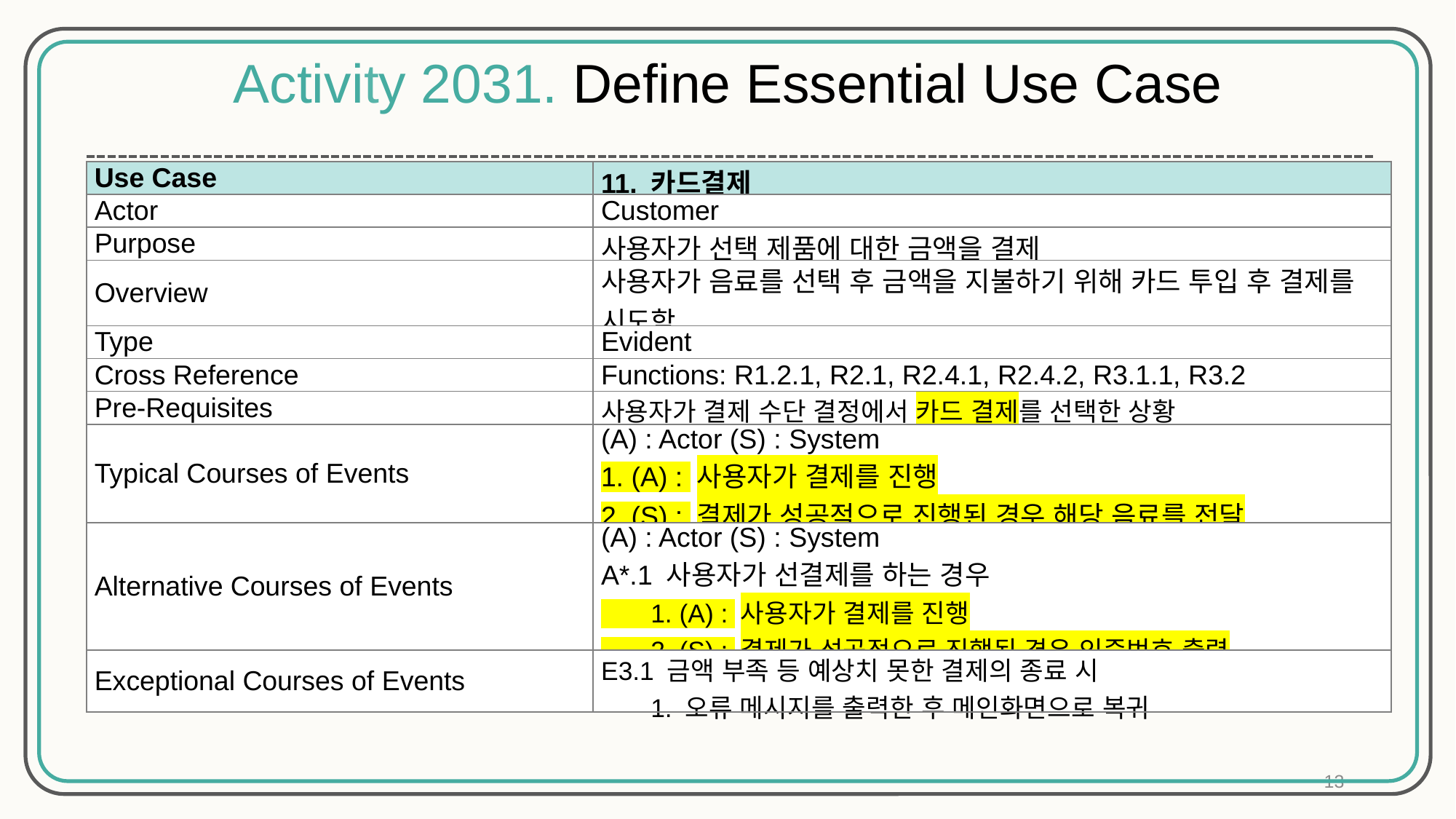

Activity 2031. Define Essential Use Case
| Use Case | 11. 카드결제 |
| --- | --- |
| Actor | Customer |
| Purpose | 사용자가 선택 제품에 대한 금액을 결제 |
| Overview | 사용자가 음료를 선택 후 금액을 지불하기 위해 카드 투입 후 결제를 시도함. |
| Type | Evident |
| Cross Reference | Functions: R1.2.1, R2.1, R2.4.1, R2.4.2, R3.1.1, R3.2 |
| Pre-Requisites | 사용자가 결제 수단 결정에서 카드 결제를 선택한 상황 |
| Typical Courses of Events | (A) : Actor (S) : System 1. (A) : 사용자가 결제를 진행 2. (S) : 결제가 성공적으로 진행된 경우 해당 음료를 전달 |
| Alternative Courses of Events | (A) : Actor (S) : System A\*.1 사용자가 선결제를 하는 경우        1. (A) : 사용자가 결제를 진행        2. (S) : 결제가 성공적으로 진행된 경우 인증번호 출력 |
| Exceptional Courses of Events | E3.1 금액 부족 등 예상치 못한 결제의 종료 시         1. 오류 메시지를 출력한 후 메인화면으로 복귀 |
13